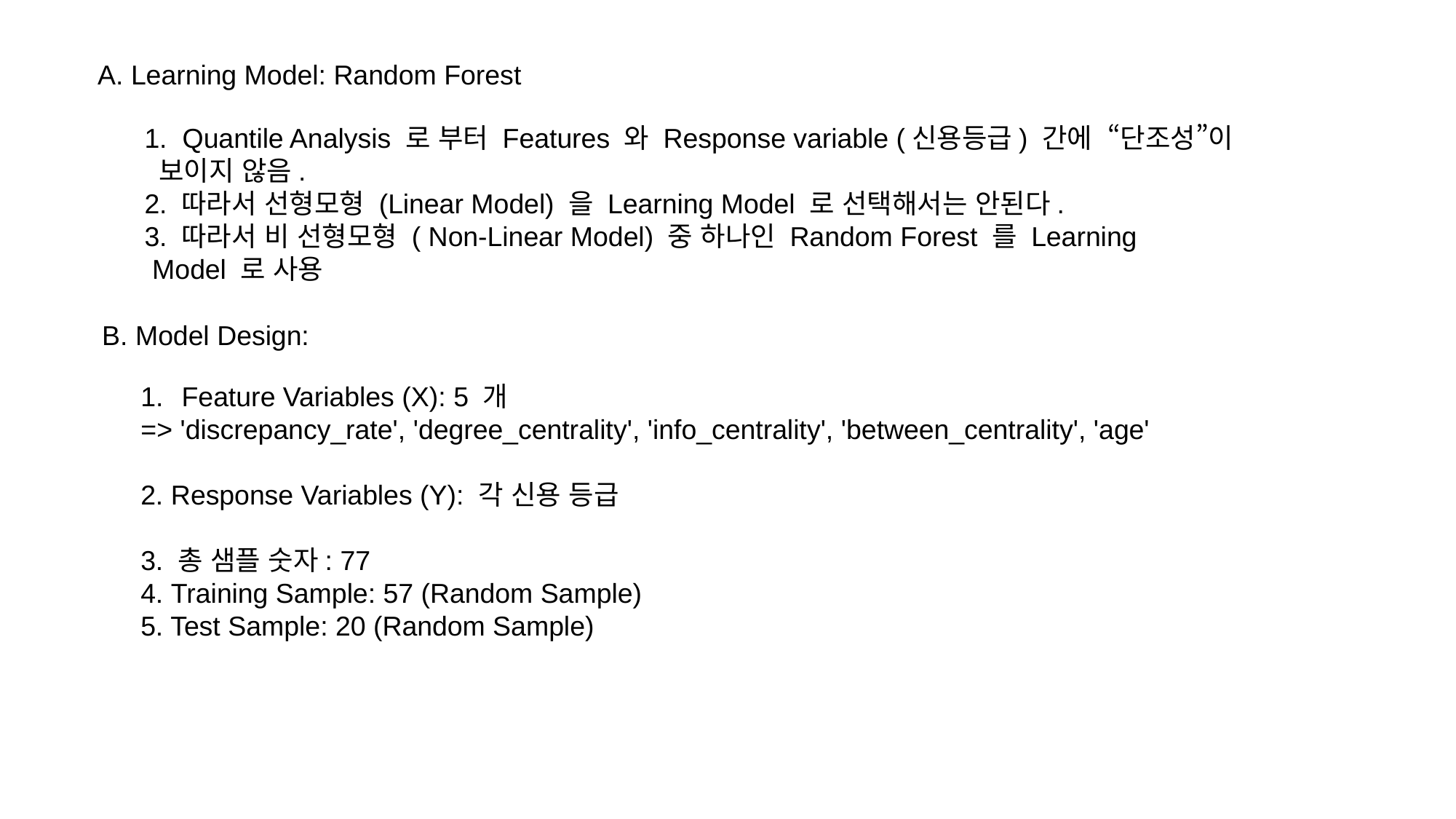

A. Learning Model: Random Forest
1.  Quantile Analysis 로 부터 Features 와 Response variable (신용등급) 간에  “단조성”이
 보이지 않음.
2. 따라서 선형모형 (Linear Model) 을 Learning Model 로 선택해서는 안된다.
3. 따라서 비 선형모형 ( Non-Linear Model) 중 하나인 Random Forest 를 Learning
 Model 로 사용
B. Model Design:
Feature Variables (X): 5 개
=> 'discrepancy_rate', 'degree_centrality', 'info_centrality', 'between_centrality', 'age'

2. Response Variables (Y): 각 신용 등급
3. 총 샘플 숫자: 77
4. Training Sample: 57 (Random Sample)
5. Test Sample: 20 (Random Sample)